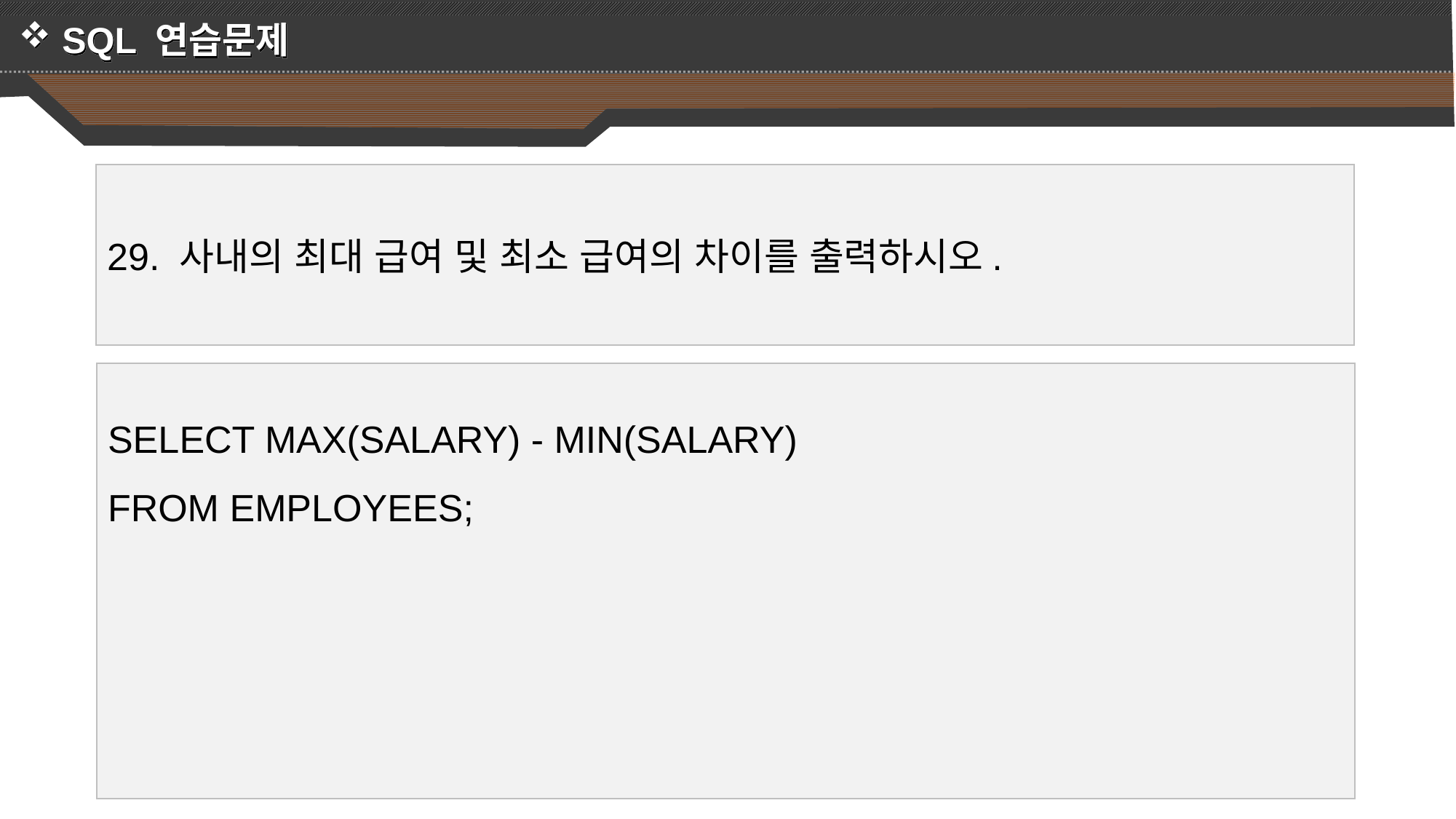

SQL 연습문제

29. 사내의 최대 급여 및 최소 급여의 차이를 출력하시오.

SELECT MAX(SALARY) - MIN(SALARY)
FROM EMPLOYEES;